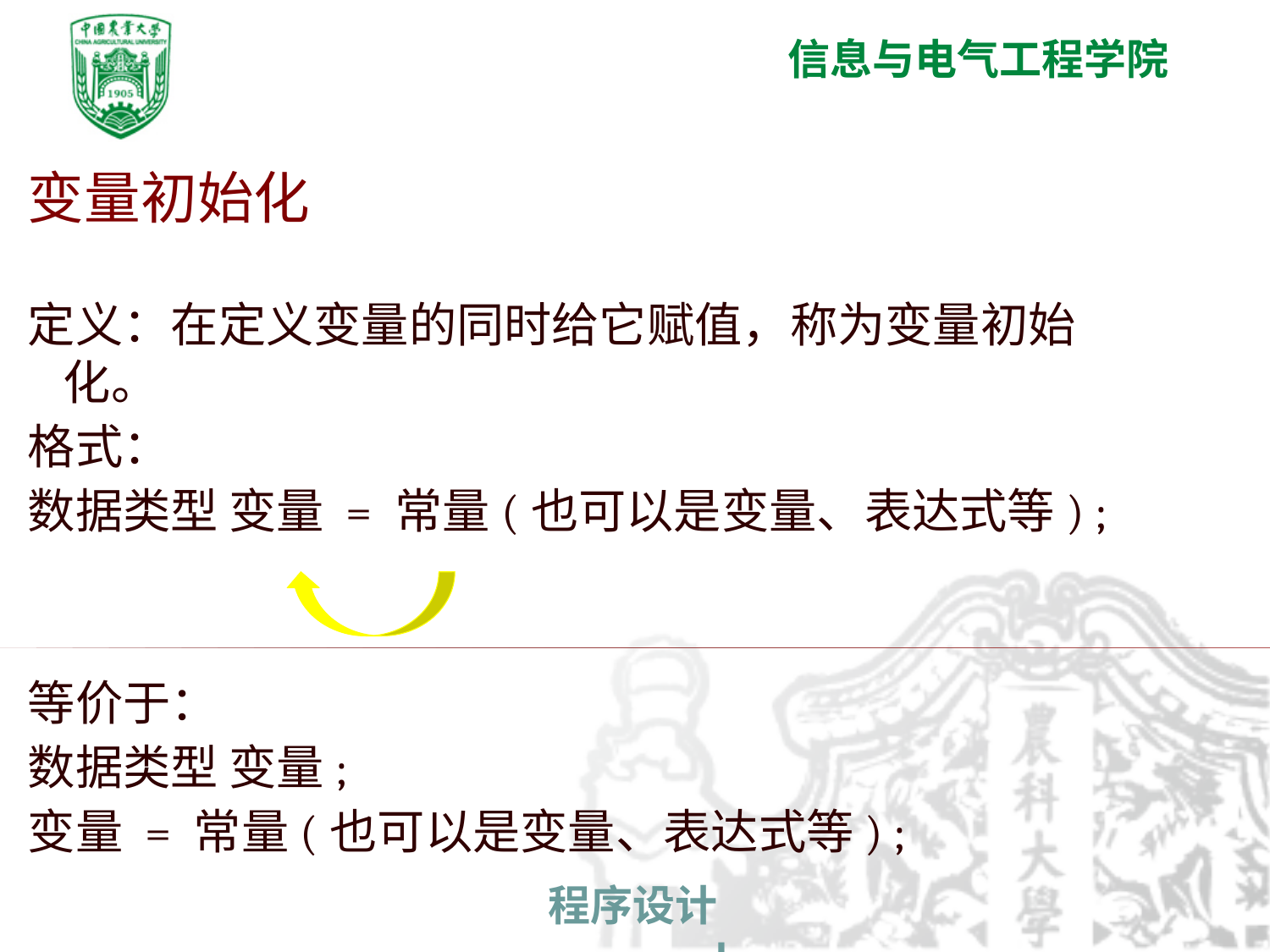

变量初始化

定义：在定义变量的同时给它赋值，称为变量初始化。
格式：
数据类型 变量 = 常量(也可以是变量、表达式等) ;

等价于：
数据类型 变量;
变量 = 常量(也可以是变量、表达式等) ;